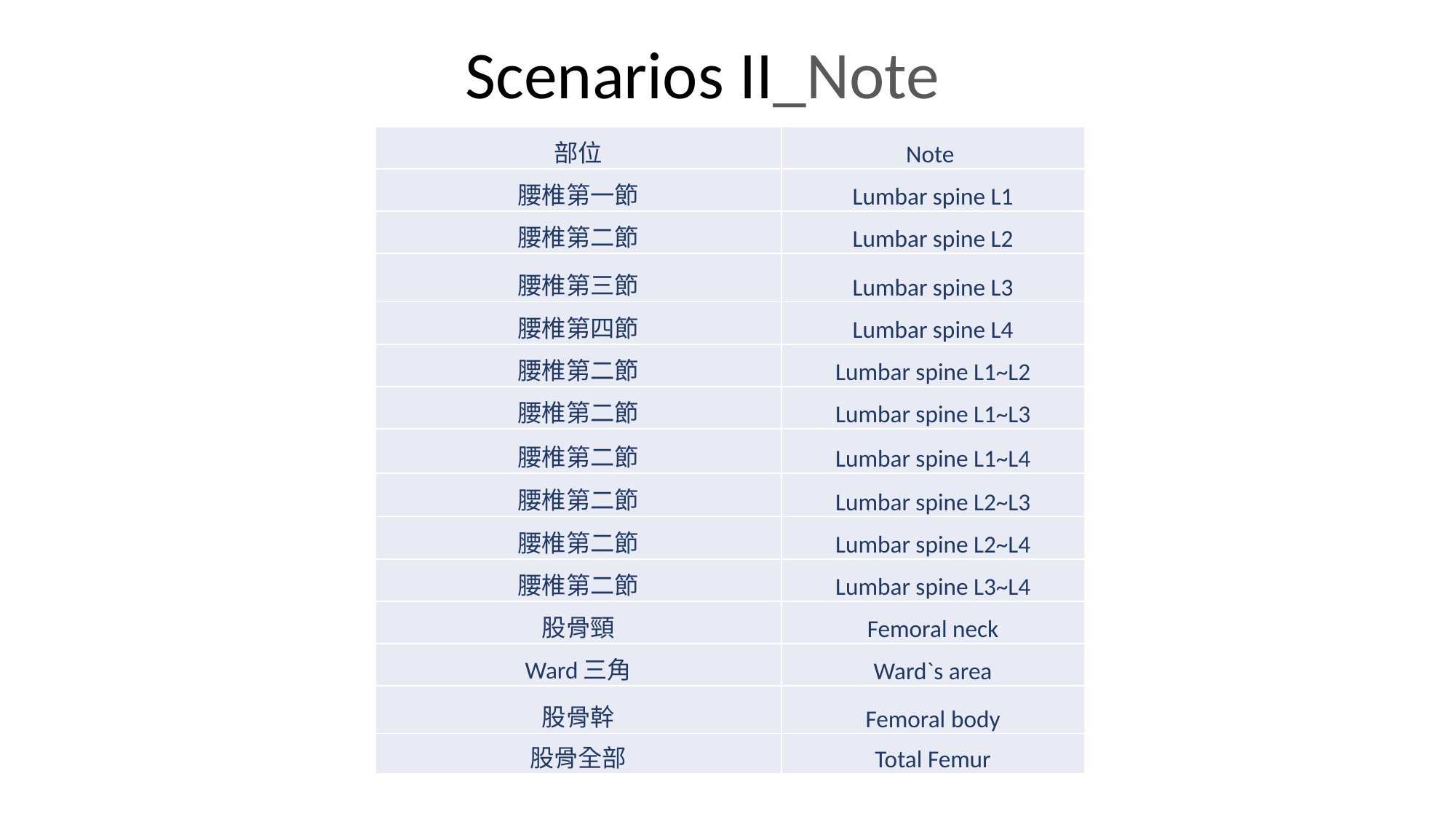

Scenarios II_Note
| 部位 | Note |
| --- | --- |
| 腰椎第一節 | Lumbar spine L1 |
| 腰椎第二節 | Lumbar spine L2 |
| 腰椎第三節 | Lumbar spine L3 |
| 腰椎第四節 | Lumbar spine L4 |
| 腰椎第二節 | Lumbar spine L1~L2 |
| 腰椎第二節 | Lumbar spine L1~L3 |
| 腰椎第二節 | Lumbar spine L1~L4 |
| 腰椎第二節 | Lumbar spine L2~L3 |
| 腰椎第二節 | Lumbar spine L2~L4 |
| 腰椎第二節 | Lumbar spine L3~L4 |
| 股骨頸 | Femoral neck |
| Ward三角 | Ward`s area |
| 股骨幹 | Femoral body |
| 股骨全部 | Total Femur |